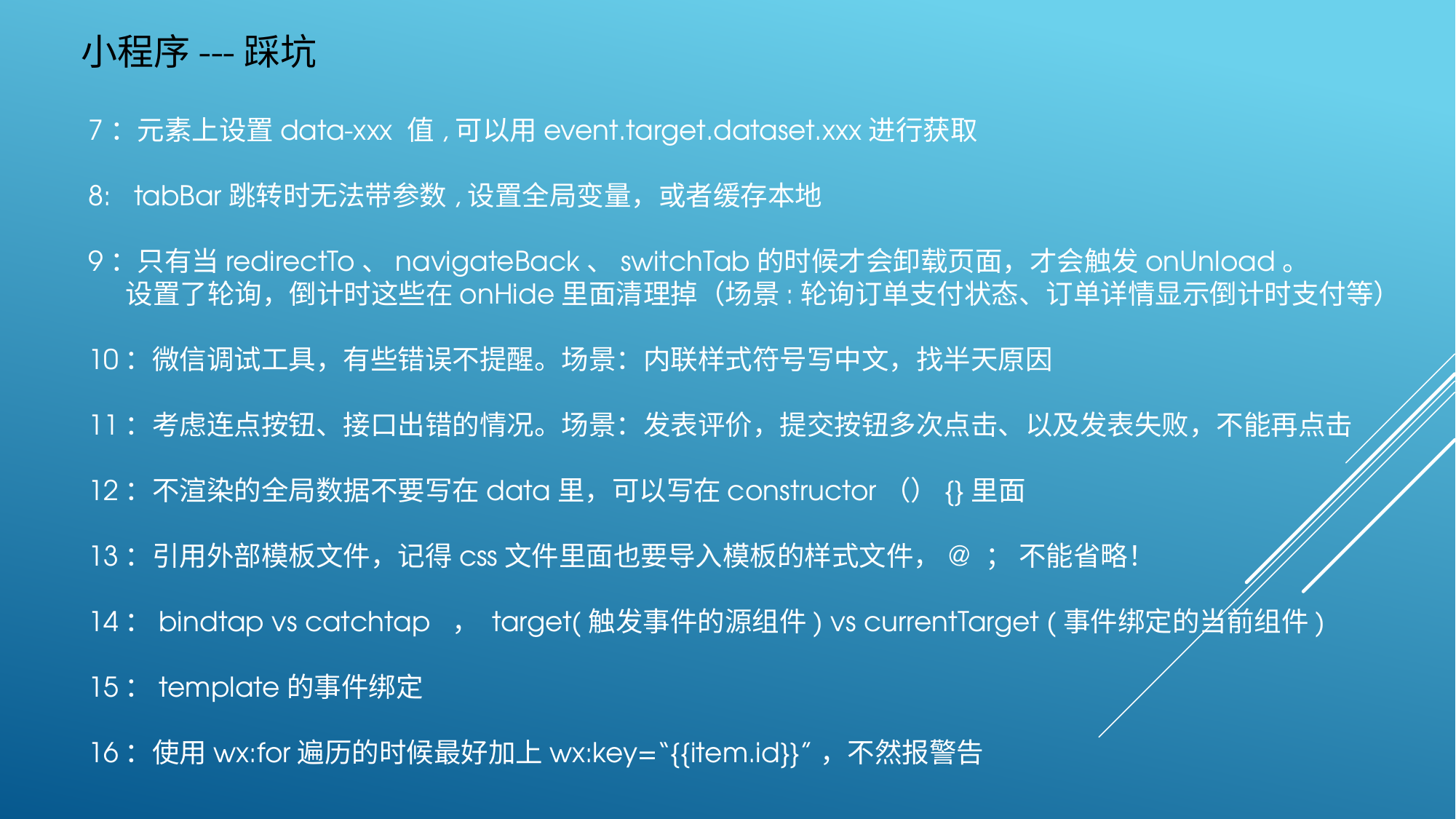

小程序---踩坑
7：元素上设置data-xxx 值,可以用event.target.dataset.xxx进行获取

8:   tabBar跳转时无法带参数,设置全局变量，或者缓存本地

9：只有当redirectTo、navigateBack、switchTab的时候才会卸载页面，才会触发onUnload。
     设置了轮询，倒计时这些在onHide里面清理掉（场景:轮询订单支付状态、订单详情显示倒计时支付等）

10：微信调试工具，有些错误不提醒。场景：内联样式符号写中文，找半天原因

11：考虑连点按钮、接口出错的情况。场景：发表评价，提交按钮多次点击、以及发表失败，不能再点击

12：不渲染的全局数据不要写在data里，可以写在constructor（）{}里面

13：引用外部模板文件，记得css文件里面也要导入模板的样式文件，@ ； 不能省略！

14：bindtap vs catchtap  ， target(触发事件的源组件) vs currentTarget (事件绑定的当前组件)

15：template的事件绑定

16：使用wx:for遍历的时候最好加上wx:key=“{{item.id}}”，不然报警告